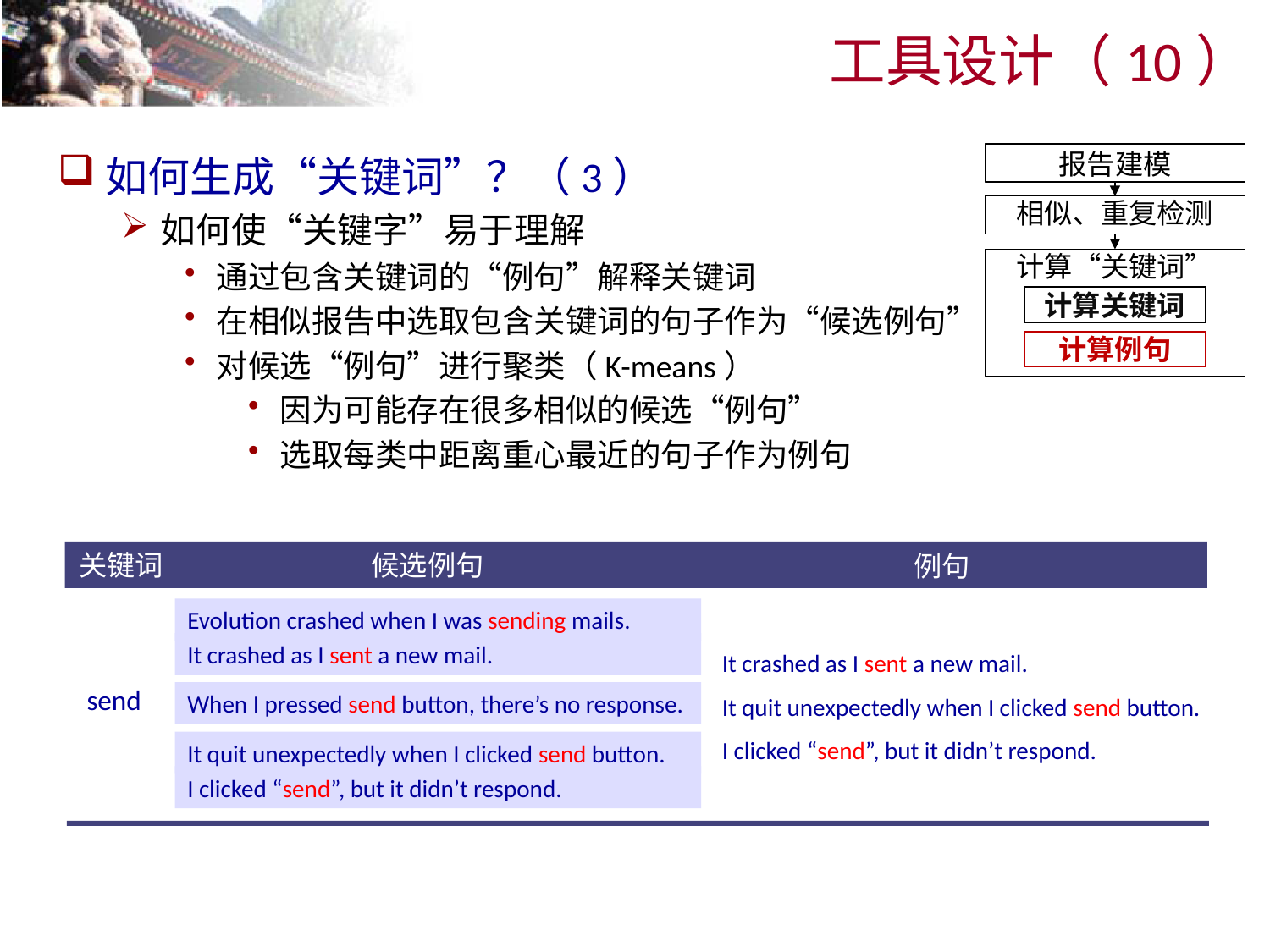

# 工具设计（10）
如何生成“关键词”？（3）
如何使“关键字”易于理解
通过包含关键词的“例句”解释关键词
在相似报告中选取包含关键词的句子作为“候选例句”
对候选“例句”进行聚类（K-means）
因为可能存在很多相似的候选“例句”
选取每类中距离重心最近的句子作为例句

报告建模
相似、重复检测
计算“关键词”
计算关键词
计算例句
候选例句

关键词
例句
Evolution crashed when I was sending mails.
It crashed as I sent a new mail.
It crashed as I sent a new mail.
send
When I pressed send button, there’s no response.
It quit unexpectedly when I clicked send button.
I clicked “send”, but it didn’t respond.
It quit unexpectedly when I clicked send button.
I clicked “send”, but it didn’t respond.